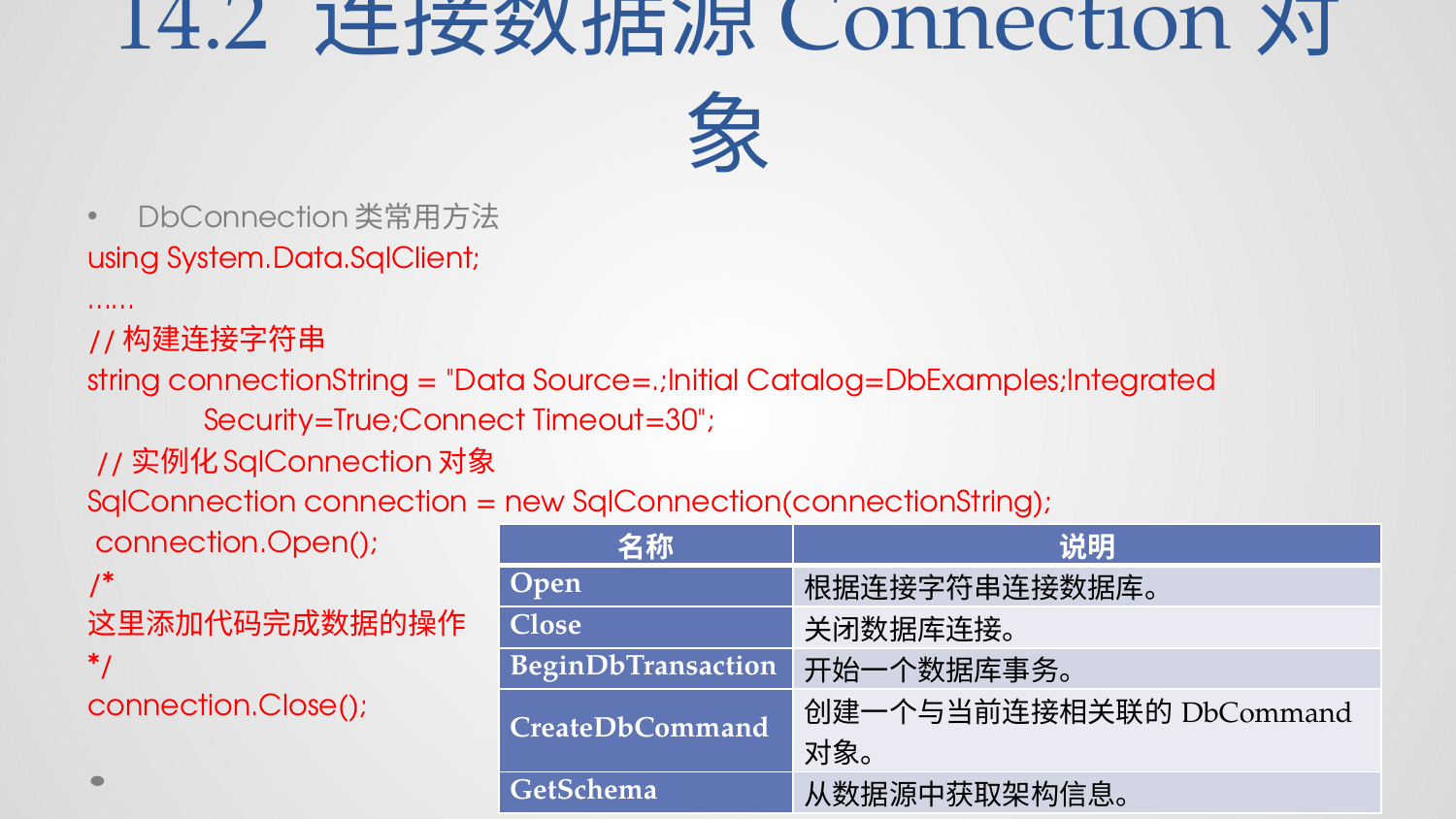

# 14.2 连接数据源Connection对象
DbConnection类常用方法
using System.Data.SqlClient;
……
//构建连接字符串
string connectionString = "Data Source=.;Initial Catalog=DbExamples;Integrated
 	Security=True;Connect Timeout=30";
 //实例化SqlConnection对象
SqlConnection connection = new SqlConnection(connectionString);
 connection.Open();
/*
这里添加代码完成数据的操作
*/
connection.Close();

| 名称 | 说明 |
| --- | --- |
| Open | 根据连接字符串连接数据库。 |
| Close | 关闭数据库连接。 |
| BeginDbTransaction | 开始一个数据库事务。 |
| CreateDbCommand | 创建一个与当前连接相关联的DbCommand对象。 |
| GetSchema | 从数据源中获取架构信息。 |